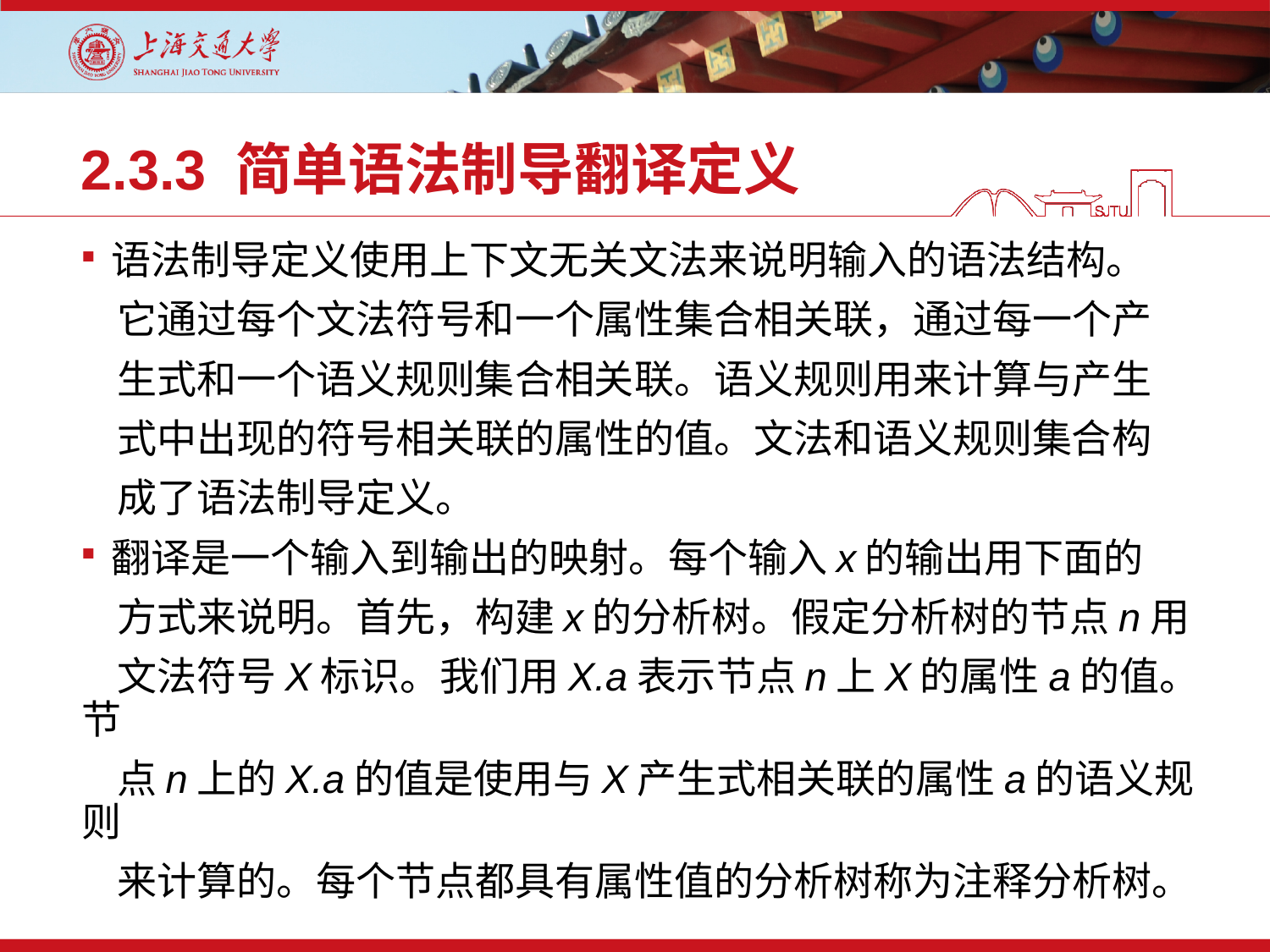

# 2.3.3 简单语法制导翻译定义
语法制导定义使用上下文无关文法来说明输入的语法结构。
   它通过每个文法符号和一个属性集合相关联，通过每一个产
   生式和一个语义规则集合相关联。语义规则用来计算与产生
   式中出现的符号相关联的属性的值。文法和语义规则集合构
   成了语法制导定义。
翻译是一个输入到输出的映射。每个输入x的输出用下面的
   方式来说明。首先，构建x的分析树。假定分析树的节点n用
   文法符号X标识。我们用X.a表示节点n上X的属性a的值。节
   点n上的X.a的值是使用与X产生式相关联的属性a的语义规则
   来计算的。每个节点都具有属性值的分析树称为注释分析树。